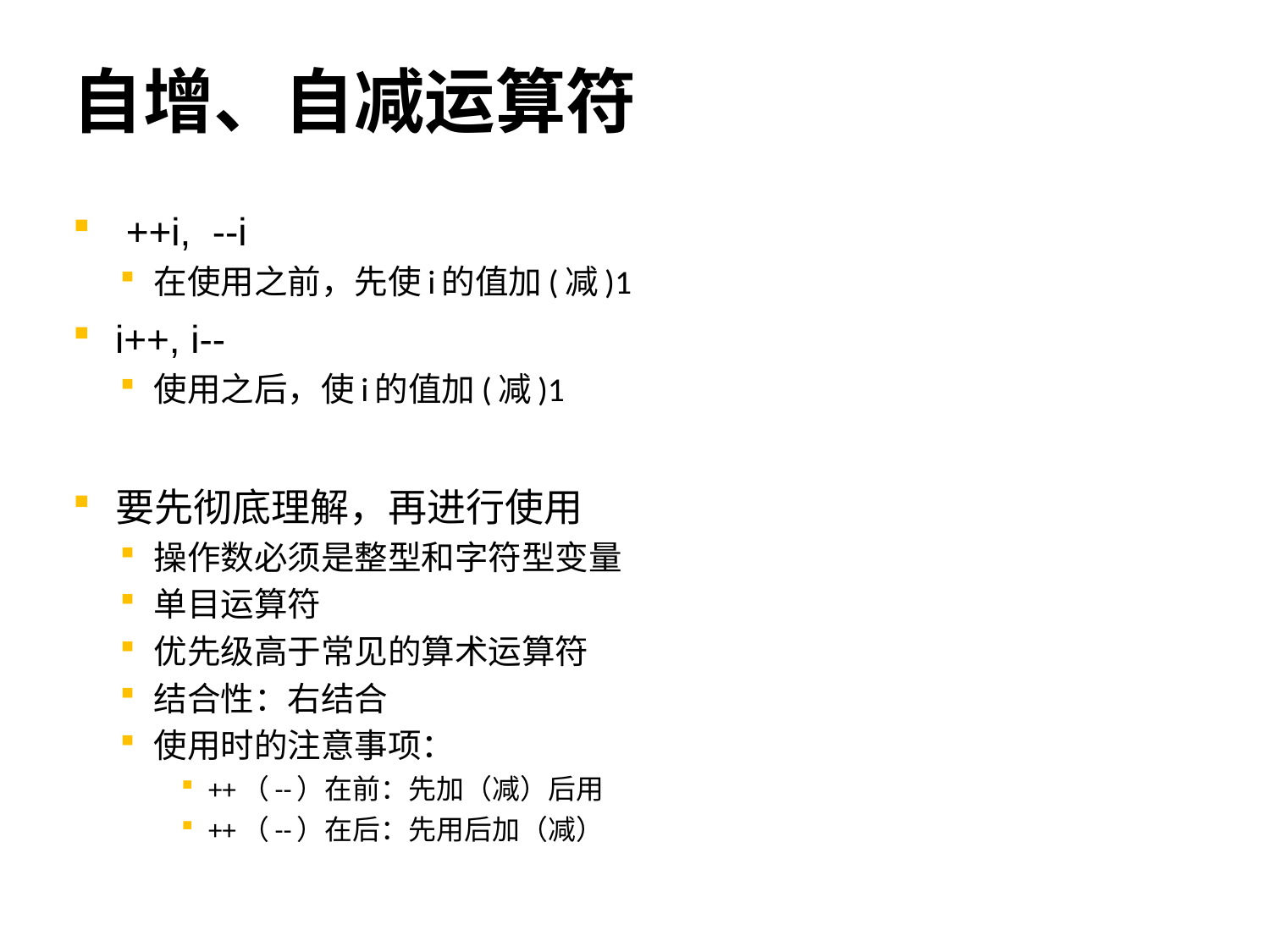

# 自增、自减运算符
 ++i,  --i
在使用之前，先使i的值加(减)1
i++, i--
使用之后，使i的值加(减)1

要先彻底理解，再进行使用
操作数必须是整型和字符型变量
单目运算符
优先级高于常见的算术运算符
结合性：右结合
使用时的注意事项：
++（--）在前：先加（减）后用
++（--）在后：先用后加（减）